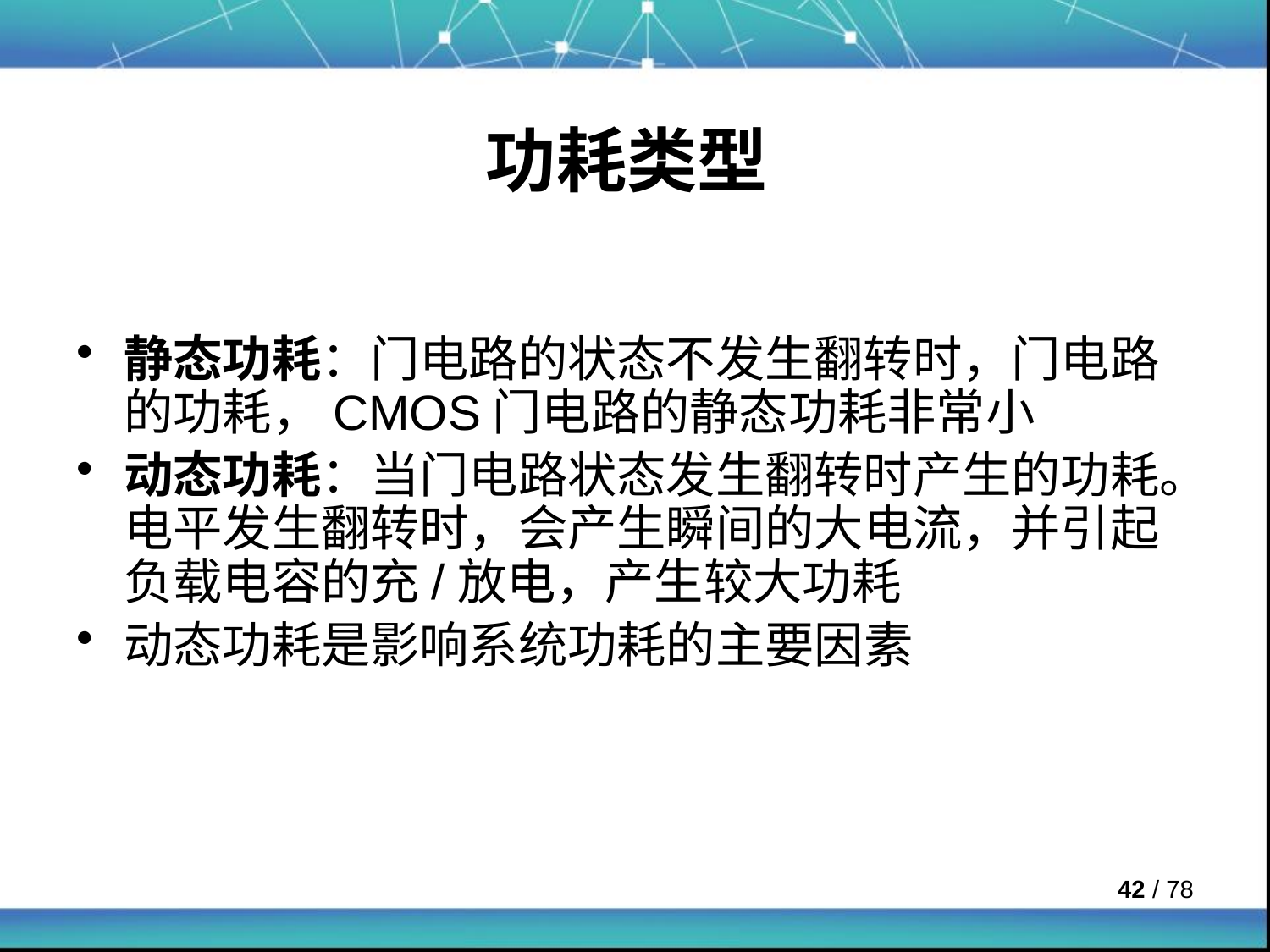

# 功耗类型
静态功耗：门电路的状态不发生翻转时，门电路的功耗，CMOS门电路的静态功耗非常小
动态功耗：当门电路状态发生翻转时产生的功耗。电平发生翻转时，会产生瞬间的大电流，并引起负载电容的充/放电，产生较大功耗
动态功耗是影响系统功耗的主要因素
42 / 78